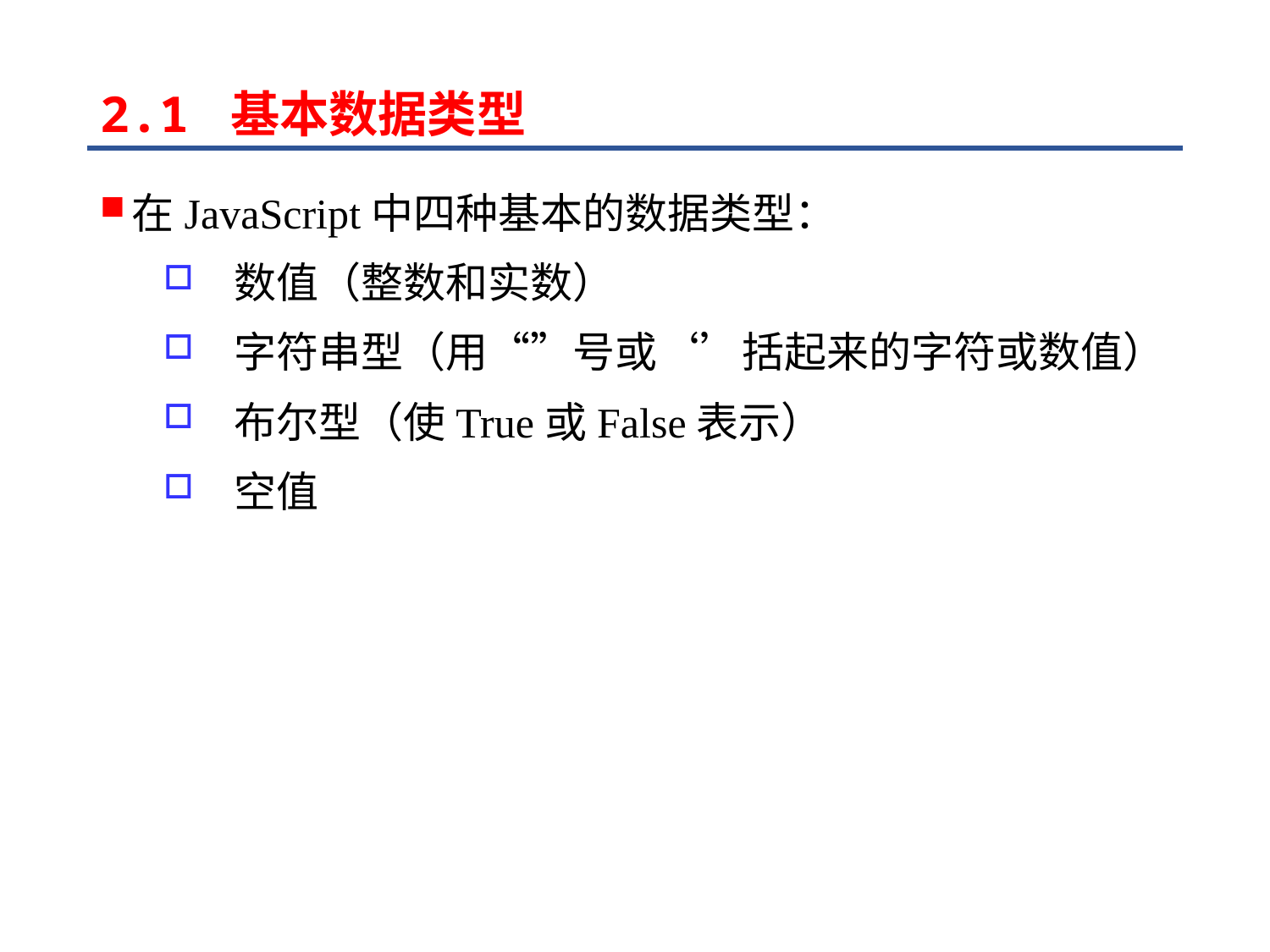

# 2.1 基本数据类型
在JavaScript中四种基本的数据类型：
   数值（整数和实数）
   字符串型（用“”号或‘’括起来的字符或数值）
   布尔型（使True或False表示）
   空值